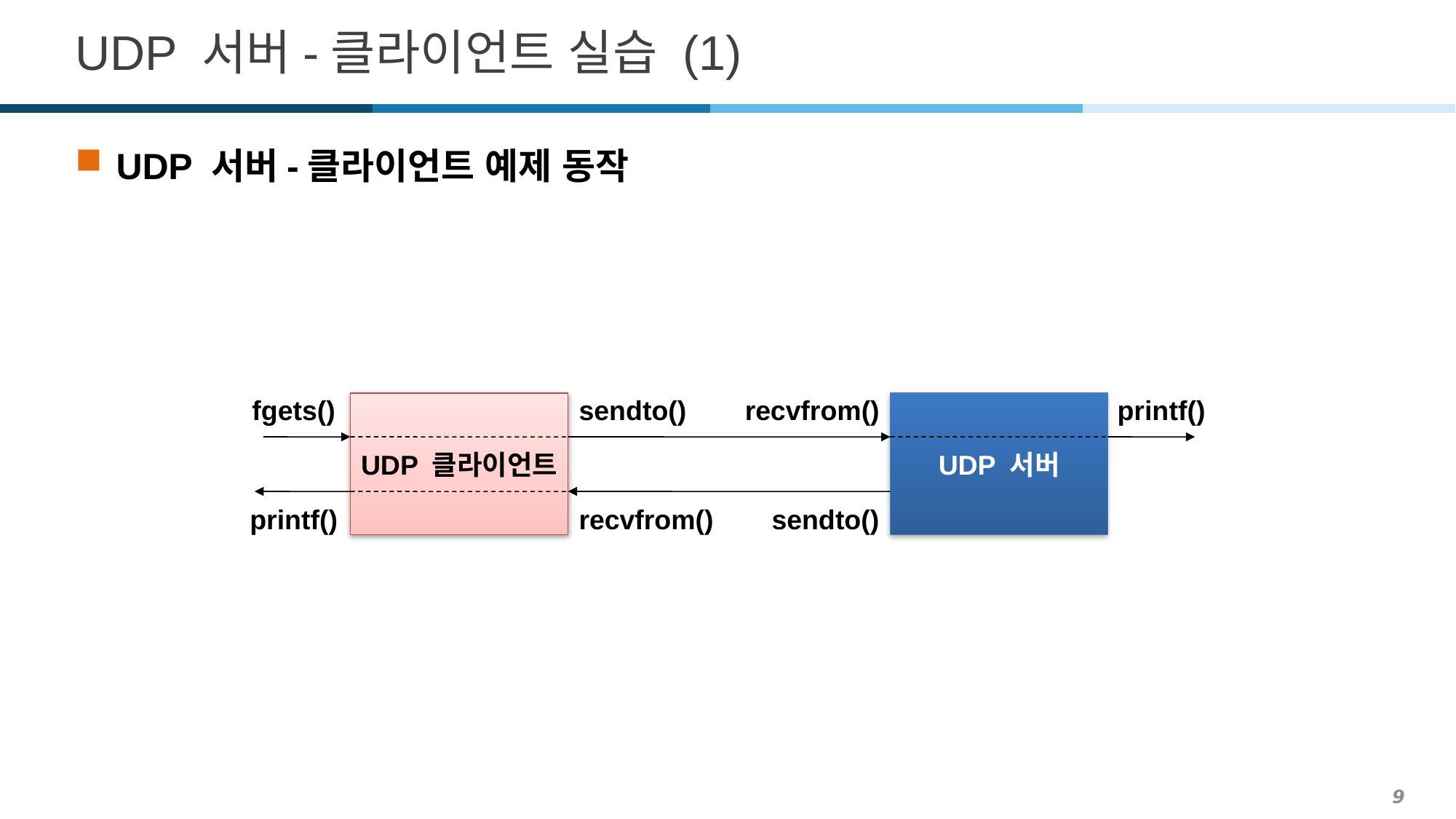

# UDP 서버-클라이언트 실습 (1)
UDP 서버-클라이언트 예제 동작
fgets()
sendto()
recvfrom()
printf()
UDP 클라이언트
UDP 서버

printf()

recvfrom()
sendto()